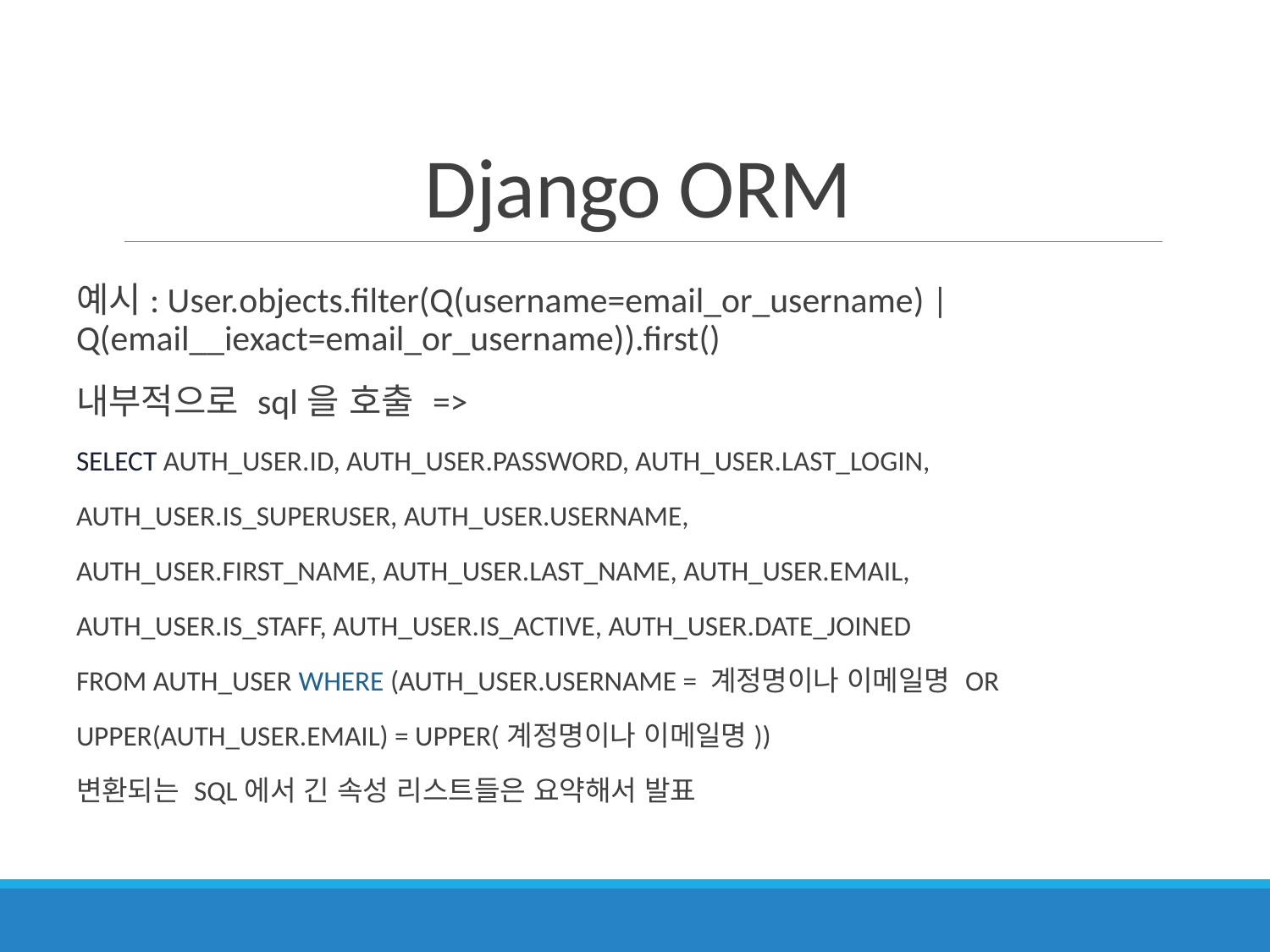

# Django ORM
예시: User.objects.filter(Q(username=email_or_username) | 	Q(email__iexact=email_or_username)).first()
내부적으로 sql을 호출 =>
SELECT AUTH_USER.ID, AUTH_USER.PASSWORD, AUTH_USER.LAST_LOGIN,
AUTH_USER.IS_SUPERUSER, AUTH_USER.USERNAME,
AUTH_USER.FIRST_NAME, AUTH_USER.LAST_NAME, AUTH_USER.EMAIL,
AUTH_USER.IS_STAFF, AUTH_USER.IS_ACTIVE, AUTH_USER.DATE_JOINED
FROM AUTH_USER WHERE (AUTH_USER.USERNAME = 계정명이나 이메일명 OR
UPPER(AUTH_USER.EMAIL) = UPPER(계정명이나 이메일명))
변환되는 SQL에서 긴 속성 리스트들은 요약해서 발표